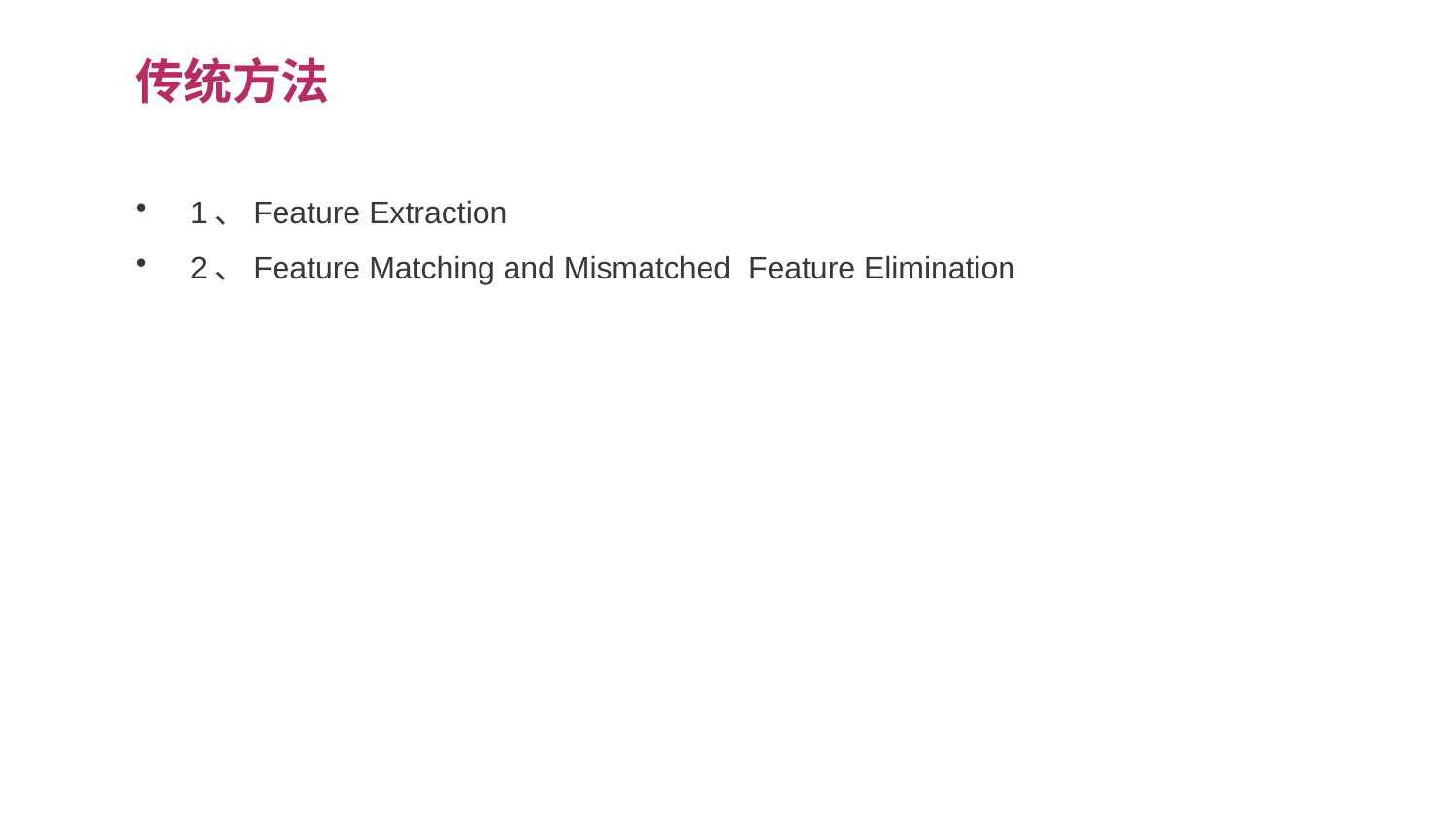

传统方法
1、Feature Extraction
2、Feature Matching and Mismatched  Feature Elimination